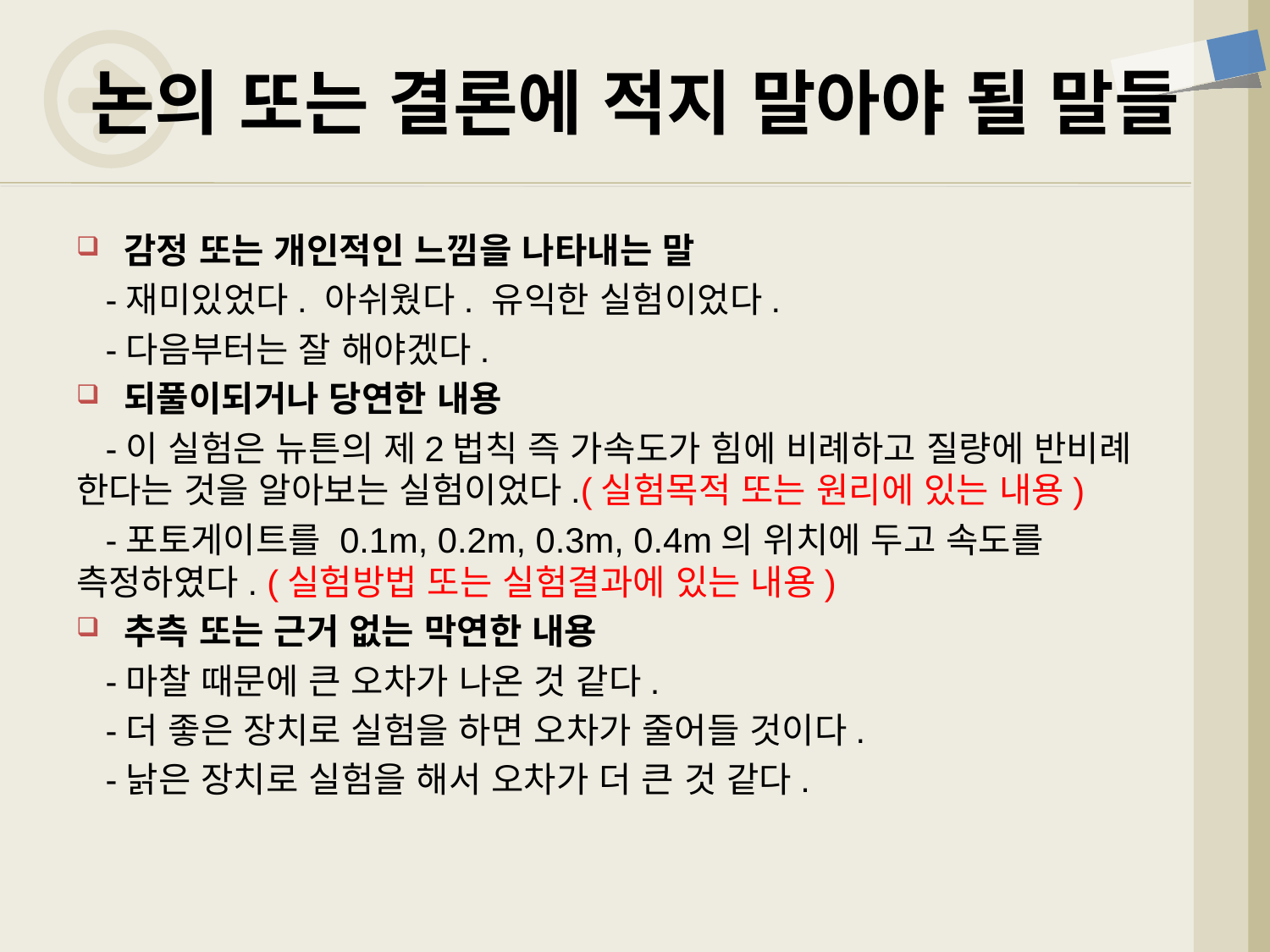

# 논의 또는 결론에 적지 말아야 될 말들
감정 또는 개인적인 느낌을 나타내는 말
   -재미있었다. 아쉬웠다. 유익한 실험이었다.
   -다음부터는 잘 해야겠다.
되풀이되거나 당연한 내용
   -이 실험은 뉴튼의 제2법칙 즉 가속도가 힘에 비례하고 질량에 반비례 한다는 것을 알아보는 실험이었다.(실험목적 또는 원리에 있는 내용)
   -포토게이트를 0.1m, 0.2m, 0.3m, 0.4m의 위치에 두고 속도를 측정하였다. (실험방법 또는 실험결과에 있는 내용)
추측 또는 근거 없는 막연한 내용
   -마찰 때문에 큰 오차가 나온 것 같다.
   -더 좋은 장치로 실험을 하면 오차가 줄어들 것이다.
   -낡은 장치로 실험을 해서 오차가 더 큰 것 같다.